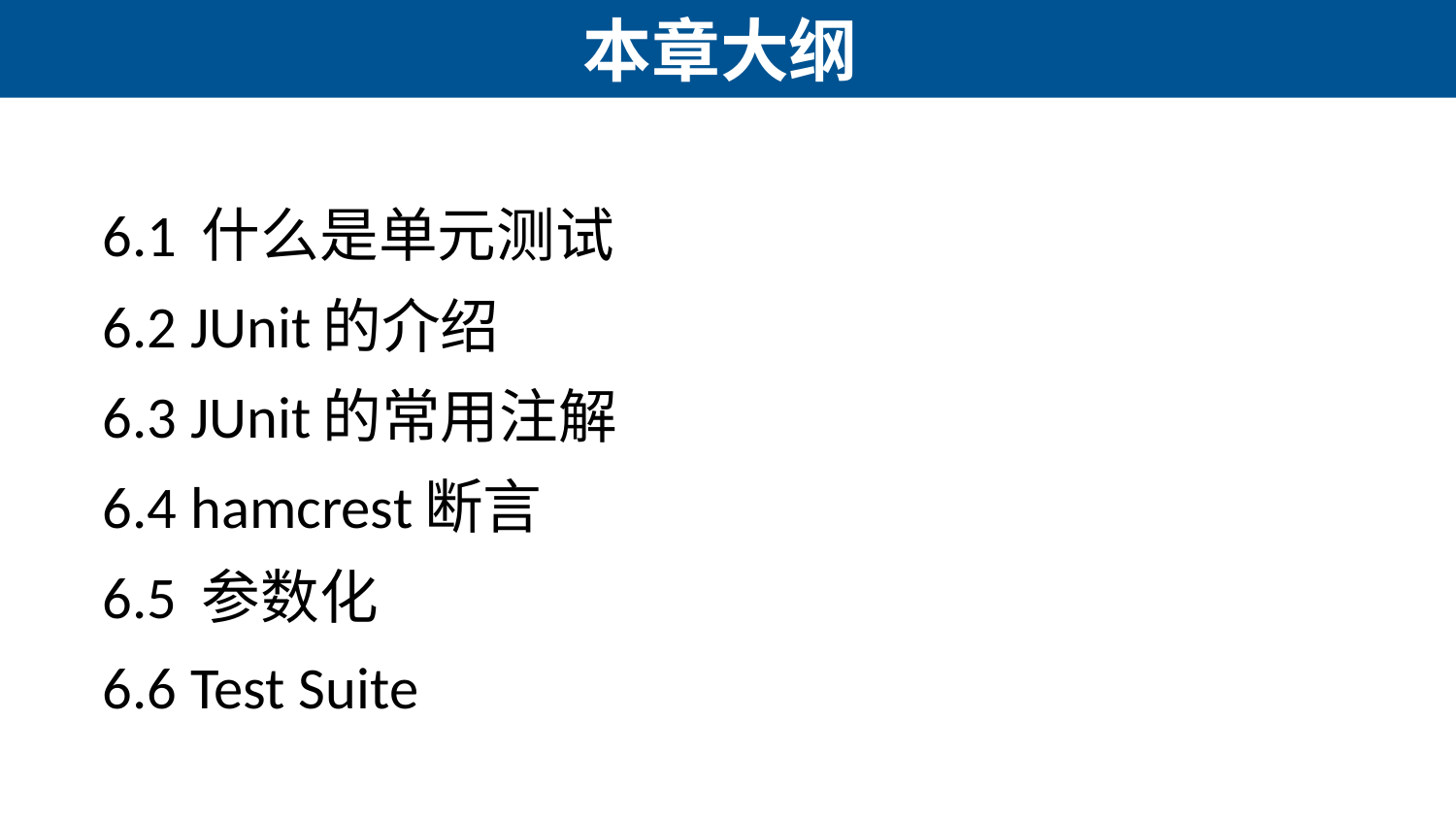

# 本章大纲
6.1 什么是单元测试
6.2 JUnit的介绍
6.3 JUnit的常用注解
6.4 hamcrest断言
6.5 参数化
6.6 Test Suite